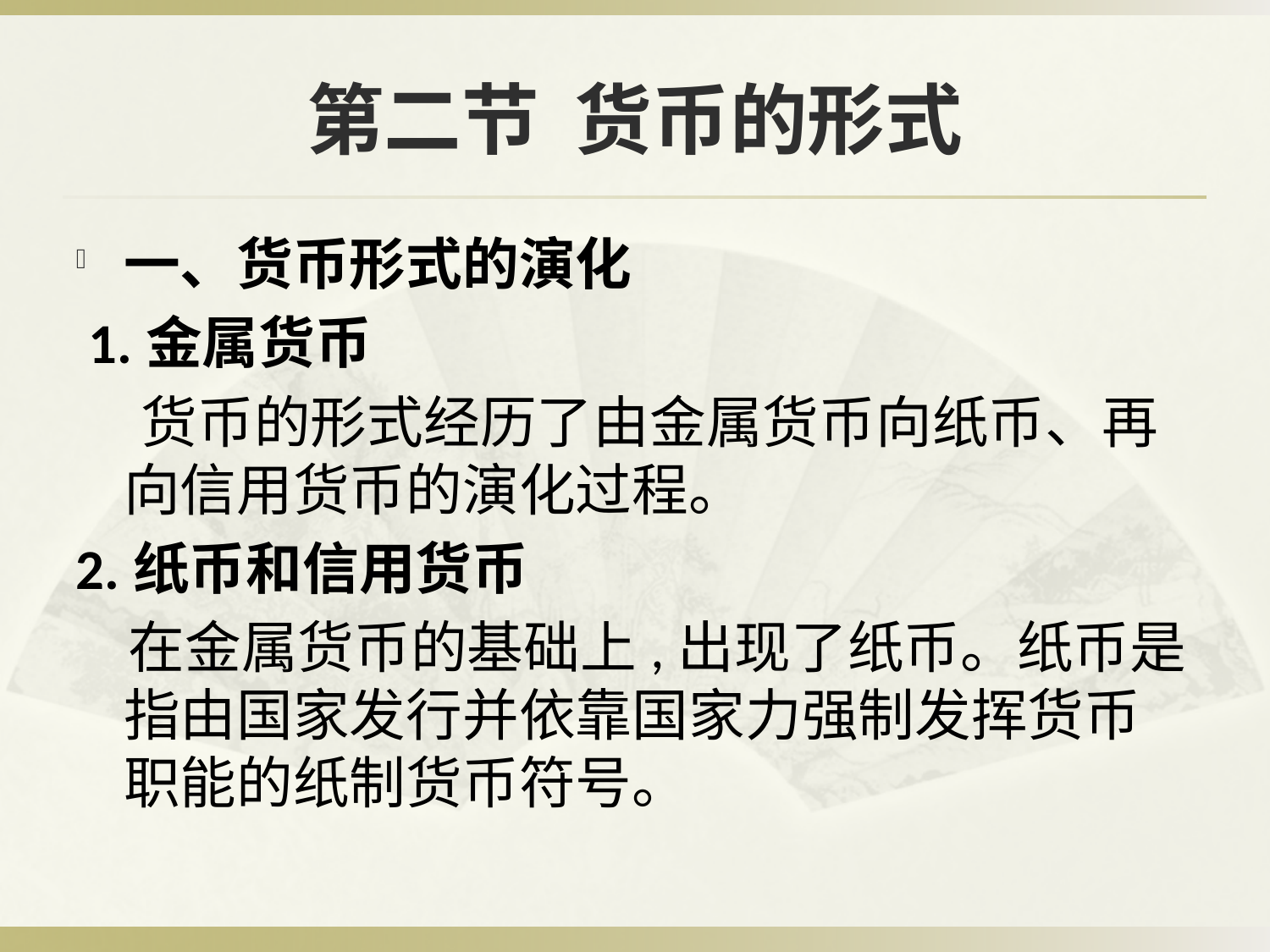

# 第二节  货币的形式
一、货币形式的演化
 1.金属货币
    货币的形式经历了由金属货币向纸币、再向信用货币的演化过程。
2.纸币和信用货币
   在金属货币的基础上,出现了纸币。纸币是指由国家发行并依靠国家力强制发挥货币职能的纸制货币符号。